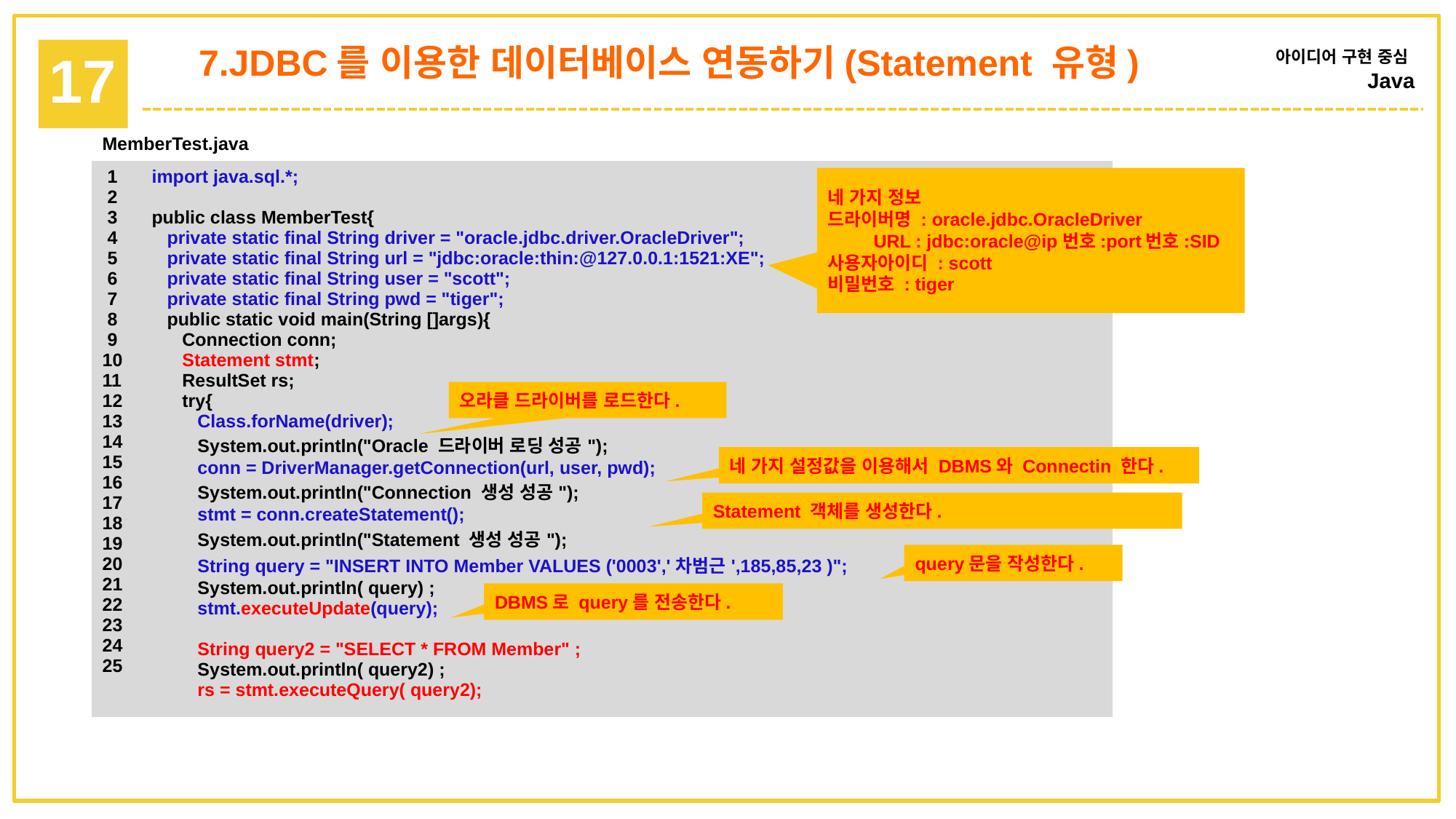

7.JDBC를 이용한 데이터베이스 연동하기(Statement 유형)
아이디어 구현 중심
Java
17

| MemberTest.java |  |
| --- | --- |
| 1 2 3 4 5 6 7 8 9 10 11 12 13 14 15 16 17 18 19 20 21 22 23 24 25 | import java.sql.\*; public class MemberTest{ private static final String driver = "oracle.jdbc.driver.OracleDriver"; private static final String url = "jdbc:oracle:thin:@127.0.0.1:1521:XE"; private static final String user = "scott"; private static final String pwd = "tiger"; public static void main(String []args){ Connection conn; Statement stmt; ResultSet rs; try{ Class.forName(driver); System.out.println("Oracle 드라이버 로딩 성공"); conn = DriverManager.getConnection(url, user, pwd); System.out.println("Connection 생성 성공"); stmt = conn.createStatement(); System.out.println("Statement 생성 성공"); String query = "INSERT INTO Member VALUES ('0003','차범근',185,85,23 )"; System.out.println( query) ; stmt.executeUpdate(query); String query2 = "SELECT \* FROM Member" ; System.out.println( query2) ; rs = stmt.executeQuery( query2); |
네 가지 정보
드라이버명 : oracle.jdbc.OracleDriver
         URL : jdbc:oracle@ip번호:port번호:SID
사용자아이디 : scott
비밀번호 : tiger
오라클 드라이버를 로드한다.
네 가지 설정값을 이용해서 DBMS와 Connectin 한다.
Statement 객체를 생성한다.
query문을 작성한다.
DBMS로 query를 전송한다.